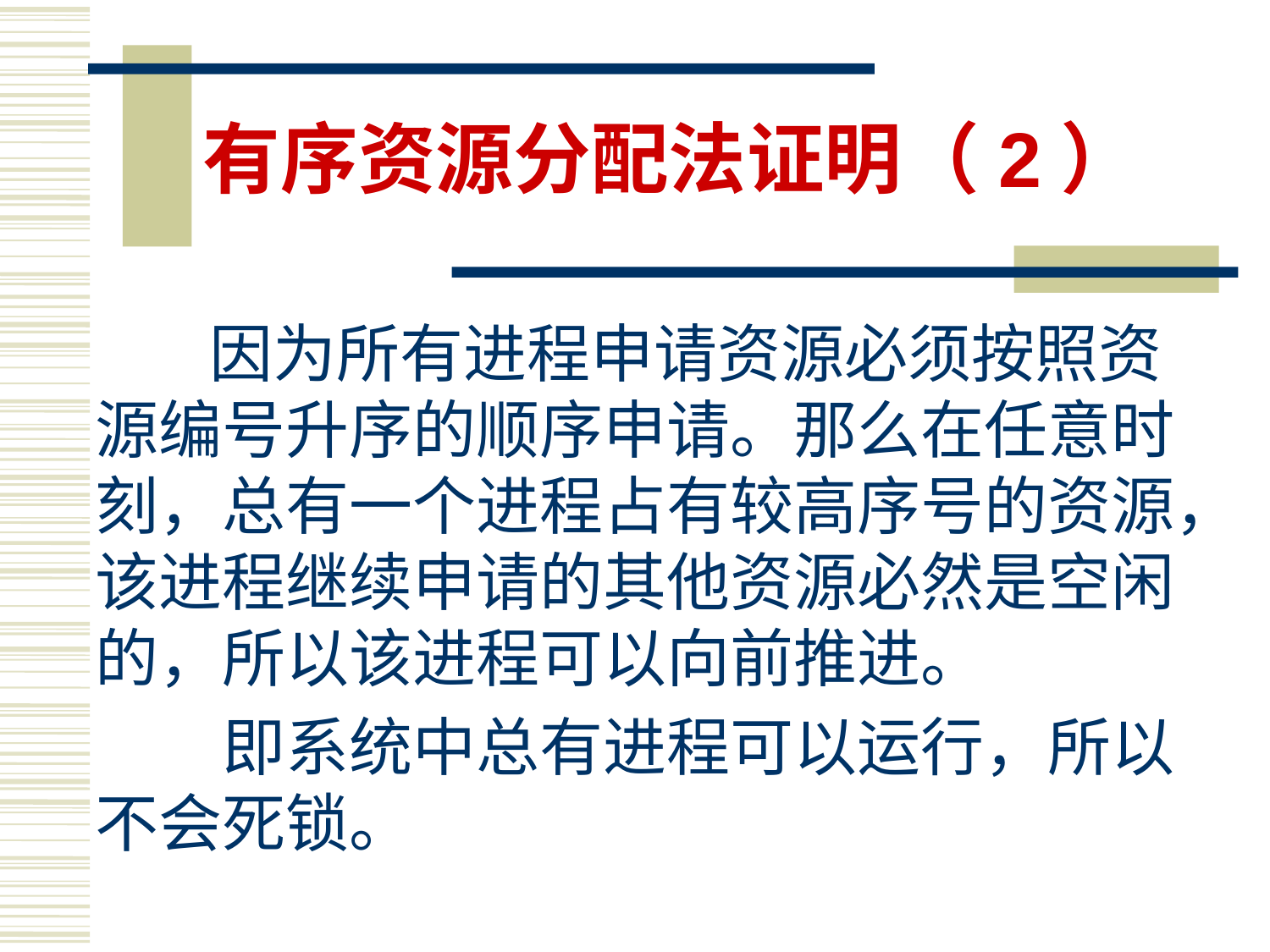

# 有序资源分配法证明（2）
       因为所有进程申请资源必须按照资源编号升序的顺序申请。那么在任意时刻，总有一个进程占有较高序号的资源，该进程继续申请的其他资源必然是空闲的，所以该进程可以向前推进。
	即系统中总有进程可以运行，所以不会死锁。